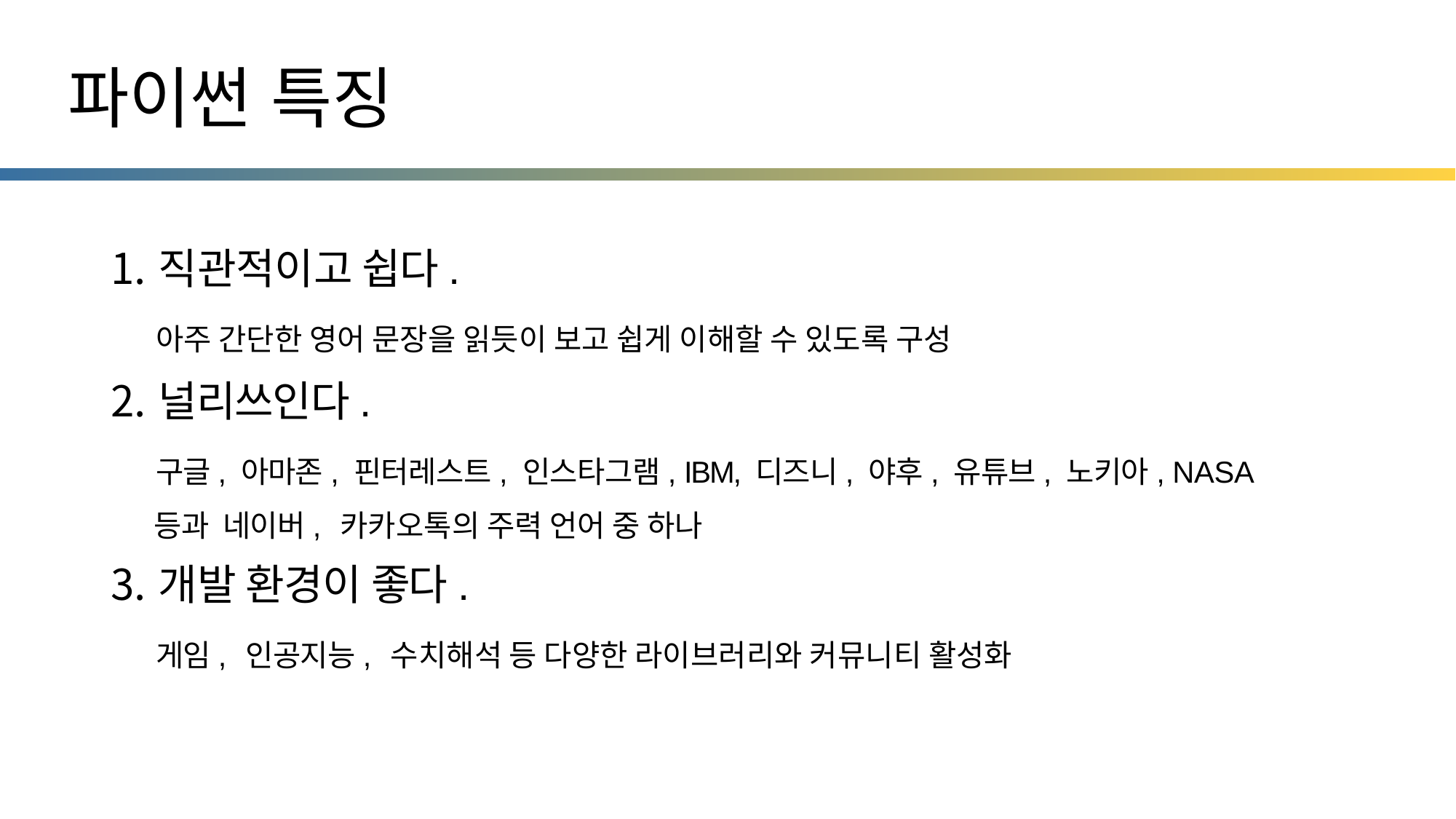

# 파이썬 특징

직관적이고 쉽다.
아주 간단한 영어 문장을 읽듯이 보고 쉽게 이해할 수 있도록 구성
널리쓰인다.
구글, 아마존, 핀터레스트, 인스타그램, IBM, 디즈니, 야후, 유튜브, 노키아, NASA 등과  네이버, 카카오톡의 주력 언어 중 하나
개발 환경이 좋다.
게임, 인공지능, 수치해석 등 다양한 라이브러리와 커뮤니티 활성화